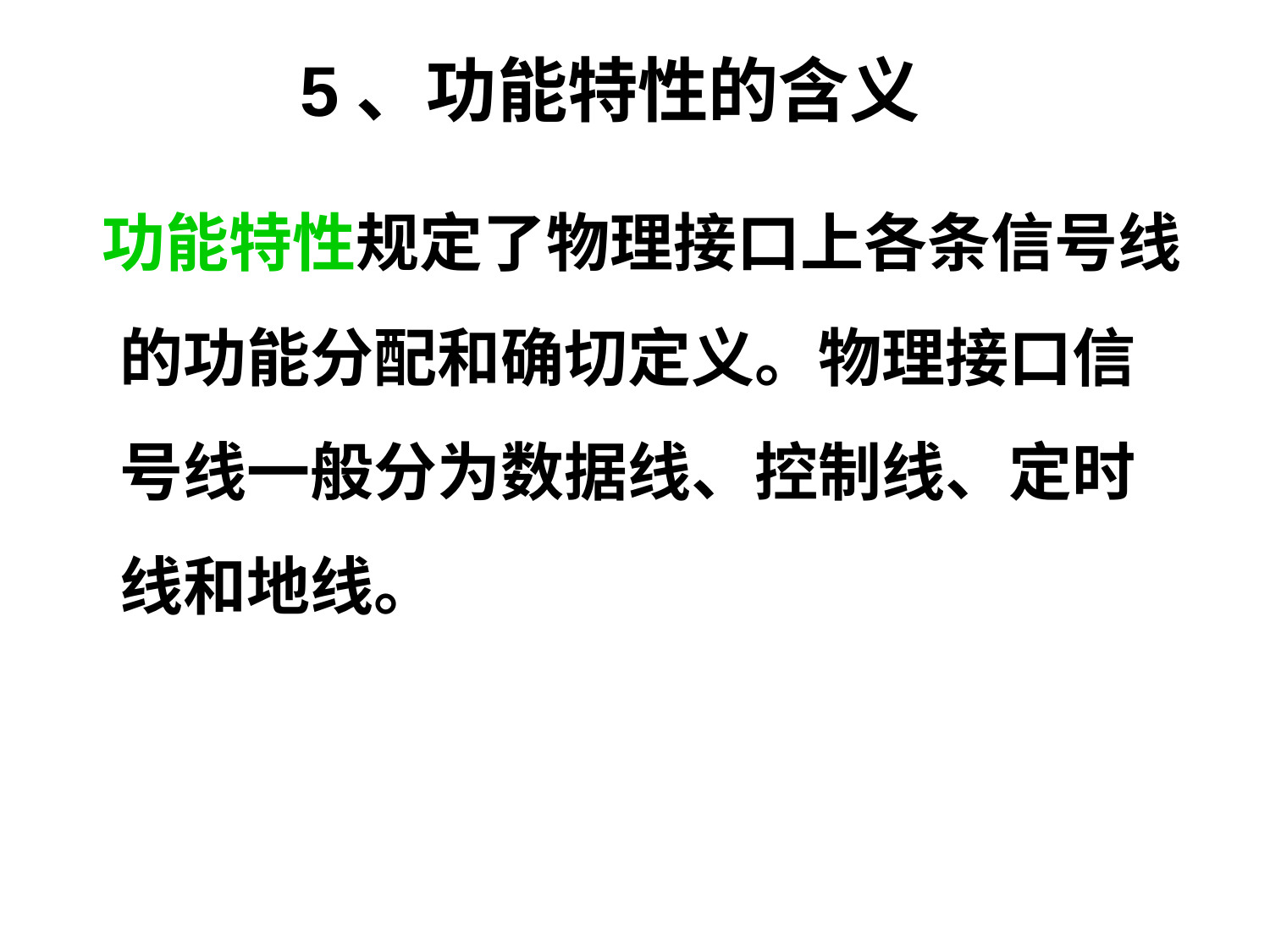

# 5、功能特性的含义
 功能特性规定了物理接口上各条信号线的功能分配和确切定义。物理接口信号线一般分为数据线、控制线、定时线和地线。